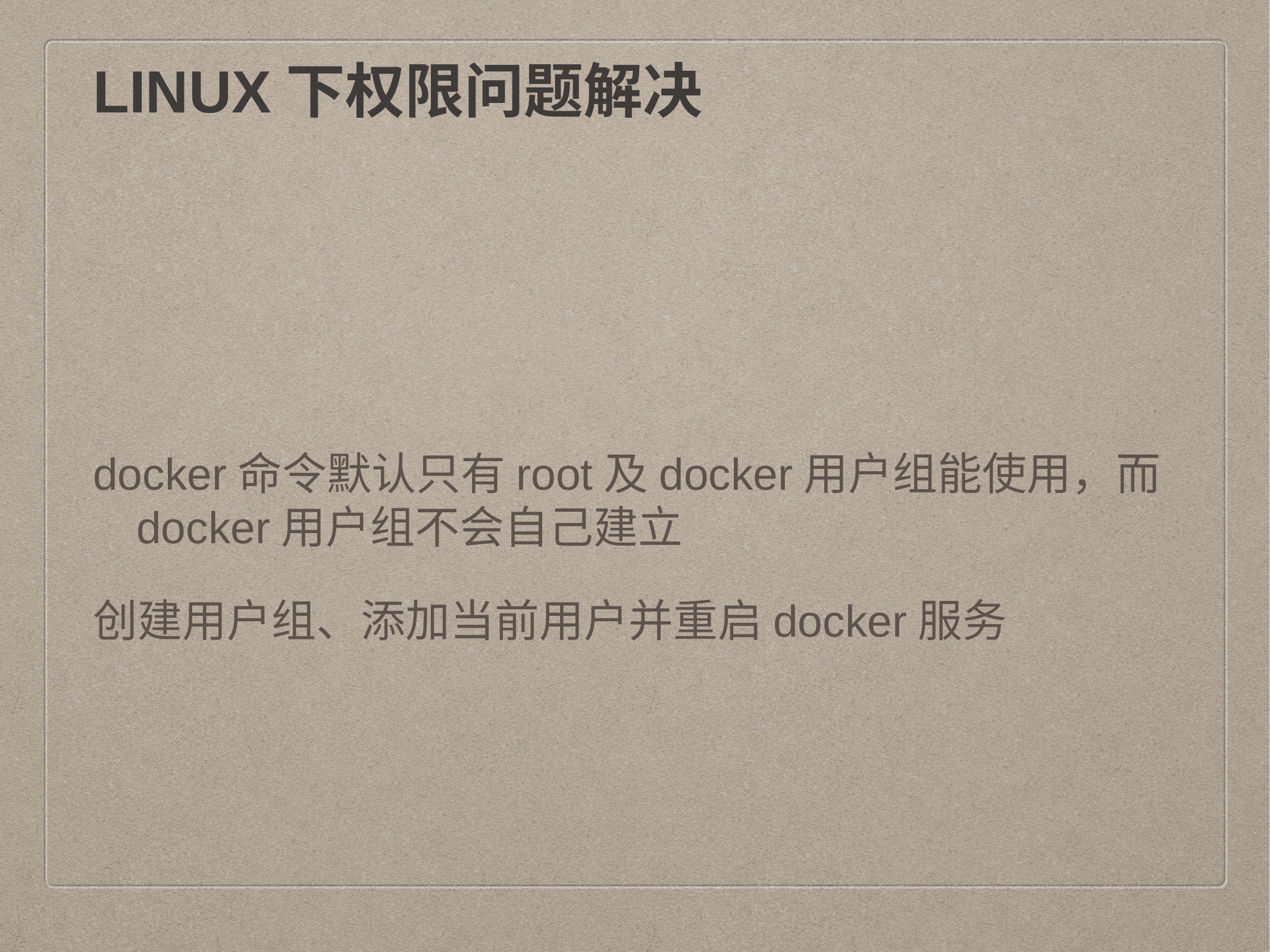

# LINUX下权限问题解决
docker命令默认只有root及docker用户组能使用，而docker用户组不会自己建立
创建用户组、添加当前用户并重启docker服务